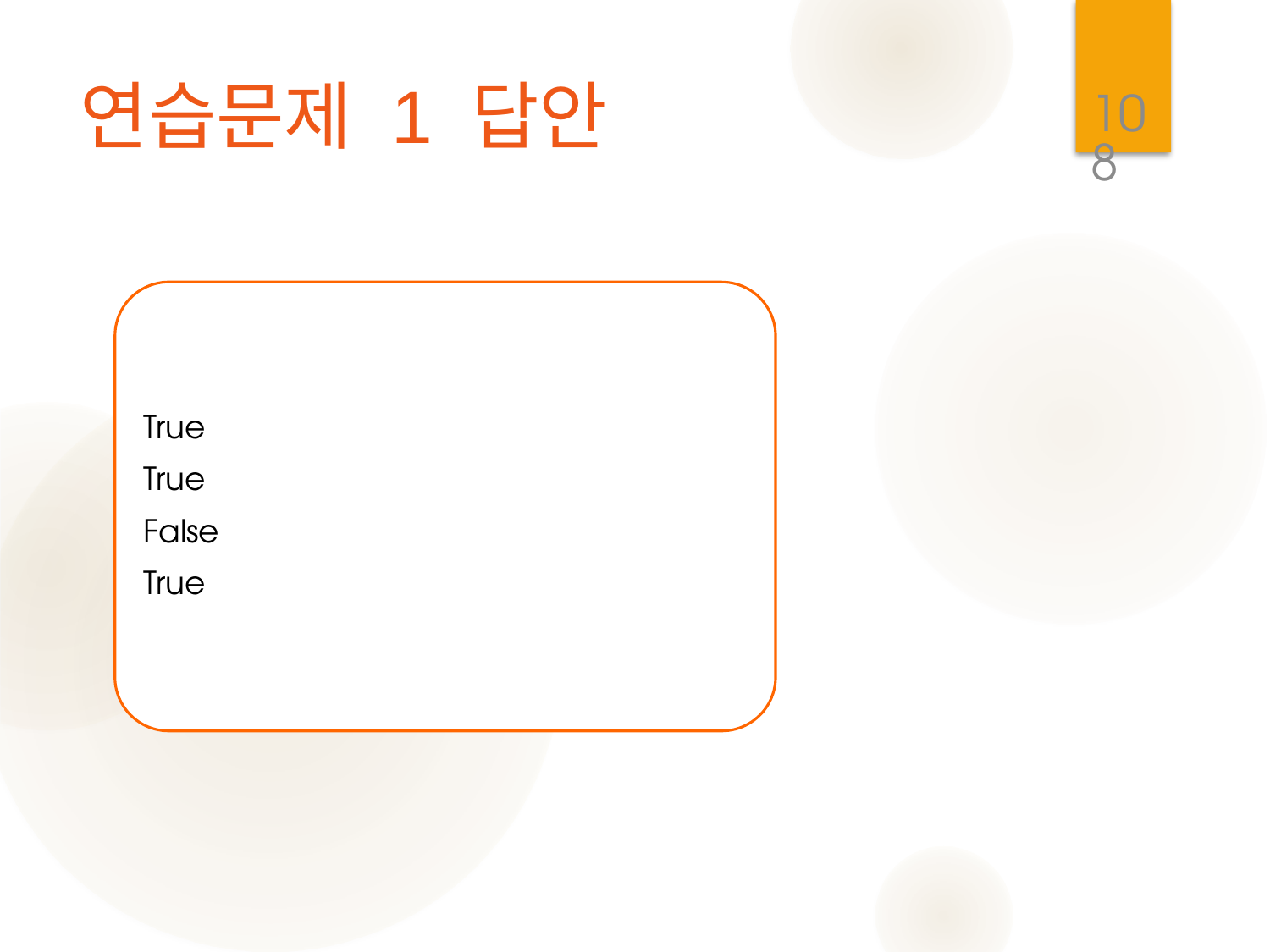

108
# 연습문제 1 답안
True
True
False
True